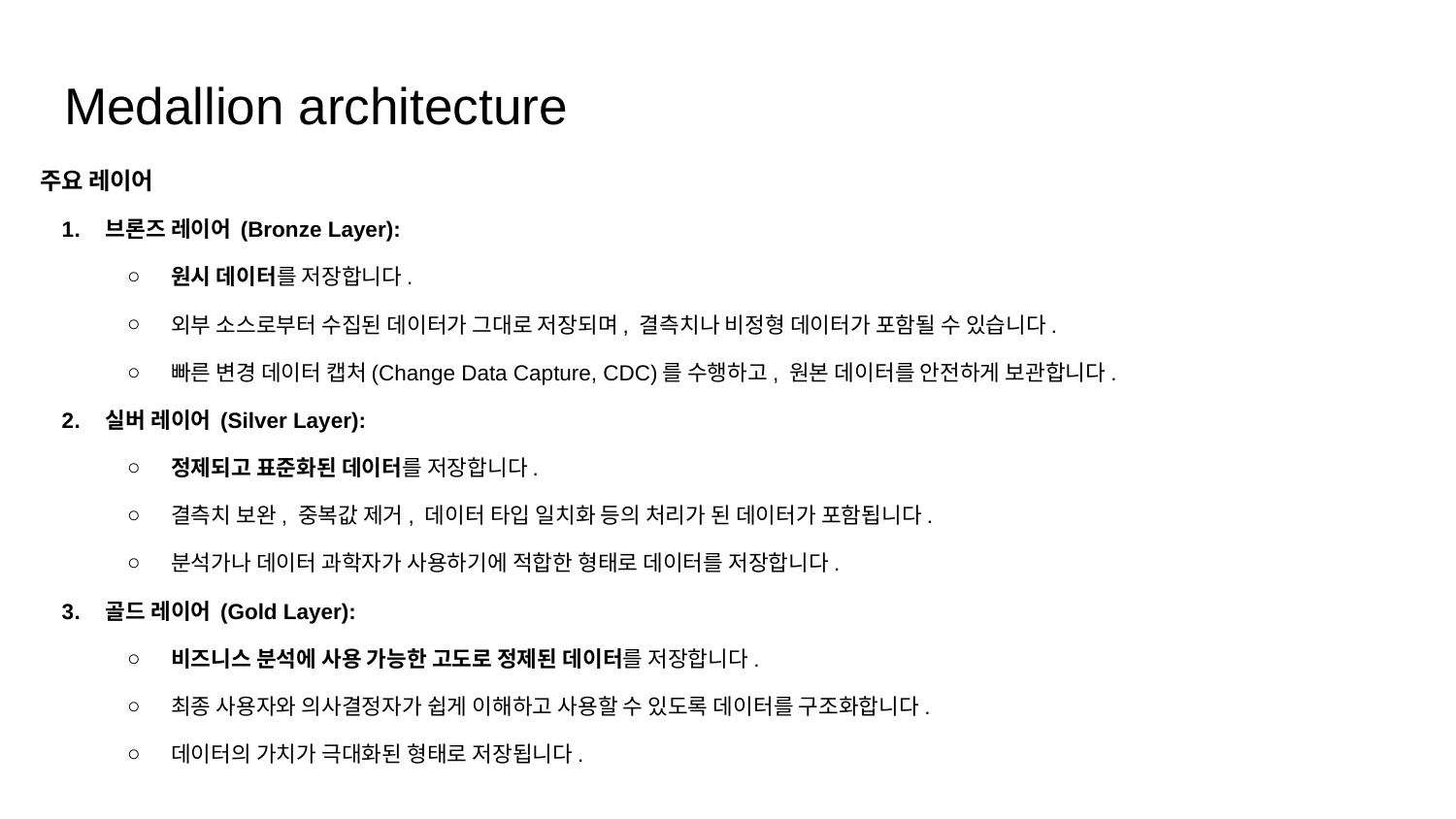

# Medallion architecture

주요 레이어
브론즈 레이어 (Bronze Layer):
원시 데이터를 저장합니다.
외부 소스로부터 수집된 데이터가 그대로 저장되며, 결측치나 비정형 데이터가 포함될 수 있습니다.
빠른 변경 데이터 캡처(Change Data Capture, CDC)를 수행하고, 원본 데이터를 안전하게 보관합니다.
실버 레이어 (Silver Layer):
정제되고 표준화된 데이터를 저장합니다.
결측치 보완, 중복값 제거, 데이터 타입 일치화 등의 처리가 된 데이터가 포함됩니다.
분석가나 데이터 과학자가 사용하기에 적합한 형태로 데이터를 저장합니다.
골드 레이어 (Gold Layer):
비즈니스 분석에 사용 가능한 고도로 정제된 데이터를 저장합니다.
최종 사용자와 의사결정자가 쉽게 이해하고 사용할 수 있도록 데이터를 구조화합니다.
데이터의 가치가 극대화된 형태로 저장됩니다.